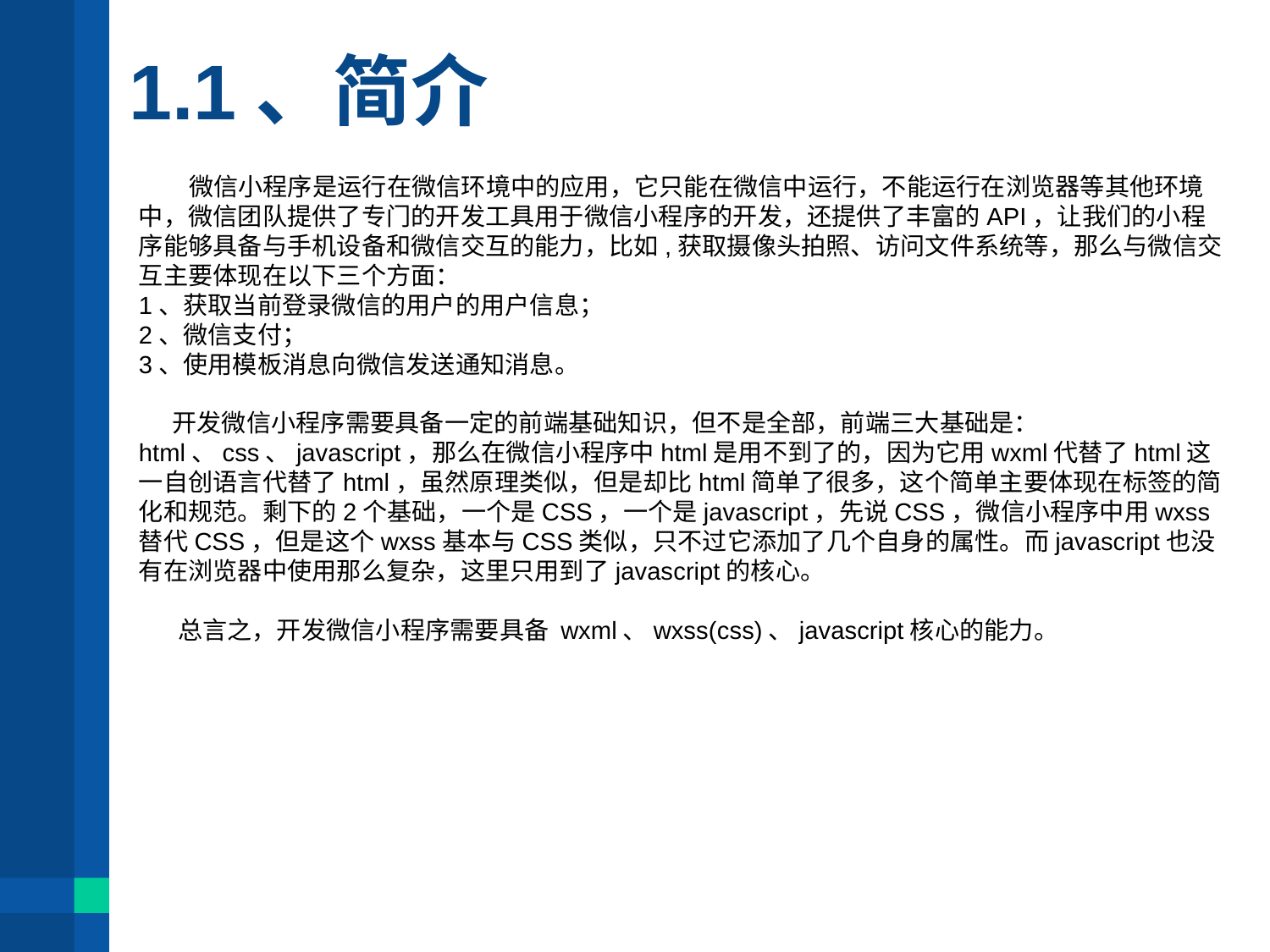

# 1.1、简介

        微信小程序是运行在微信环境中的应用，它只能在微信中运行，不能运行在浏览器等其他环境中，微信团队提供了专门的开发工具用于微信小程序的开发，还提供了丰富的API，让我们的小程序能够具备与手机设备和微信交互的能力，比如,获取摄像头拍照、访问文件系统等，那么与微信交互主要体现在以下三个方面：
1、获取当前登录微信的用户的用户信息；
2、微信支付；
3、使用模板消息向微信发送通知消息。

     开发微信小程序需要具备一定的前端基础知识，但不是全部，前端三大基础是：html、css、javascript，那么在微信小程序中html是用不到了的，因为它用wxml代替了html这一自创语言代替了html，虽然原理类似，但是却比html简单了很多，这个简单主要体现在标签的简化和规范。剩下的2个基础，一个是CSS，一个是javascript，先说CSS，微信小程序中用wxss替代CSS，但是这个wxss基本与CSS类似，只不过它添加了几个自身的属性。而javascript也没有在浏览器中使用那么复杂，这里只用到了javascript的核心。

      总言之，开发微信小程序需要具备 wxml、wxss(css)、javascript核心的能力。